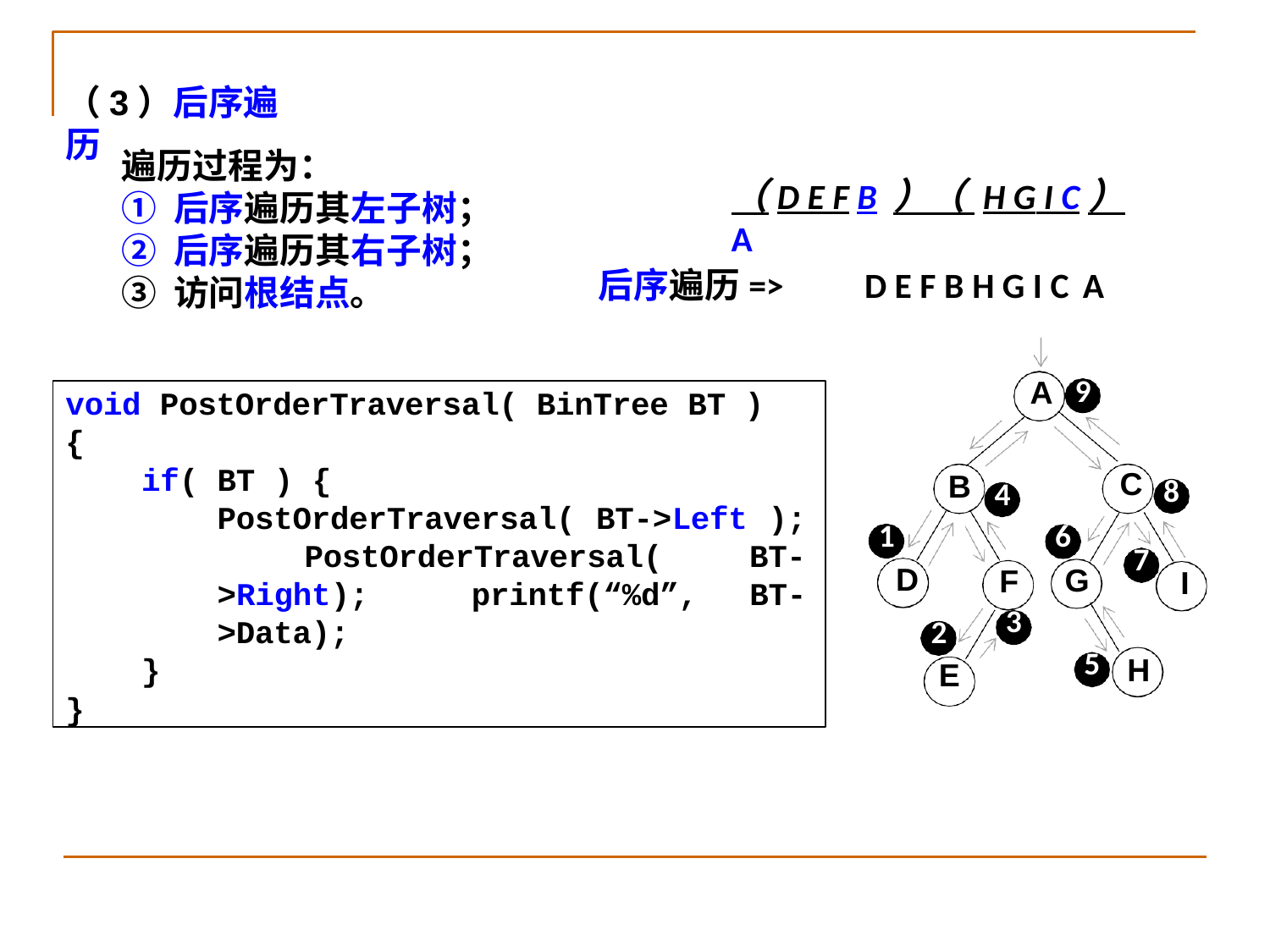

# （3）后序遍历
遍历过程为：
① 后序遍历其左子树；
② 后序遍历其右子树；
③ 访问根结点。
（D E F B ）（ H G I C） A
后序遍历=>	D E F B H G I C A

9
A

void PostOrderTraversal( BinTree BT )
{
if( BT ) {
PostOrderTraversal( BT->Left );  PostOrderTraversal( BT->Right);  printf(“%d”, BT->Data);
}
}
C
B
8
4
6
G
1
7
D
F
3
I
2
E
5
H